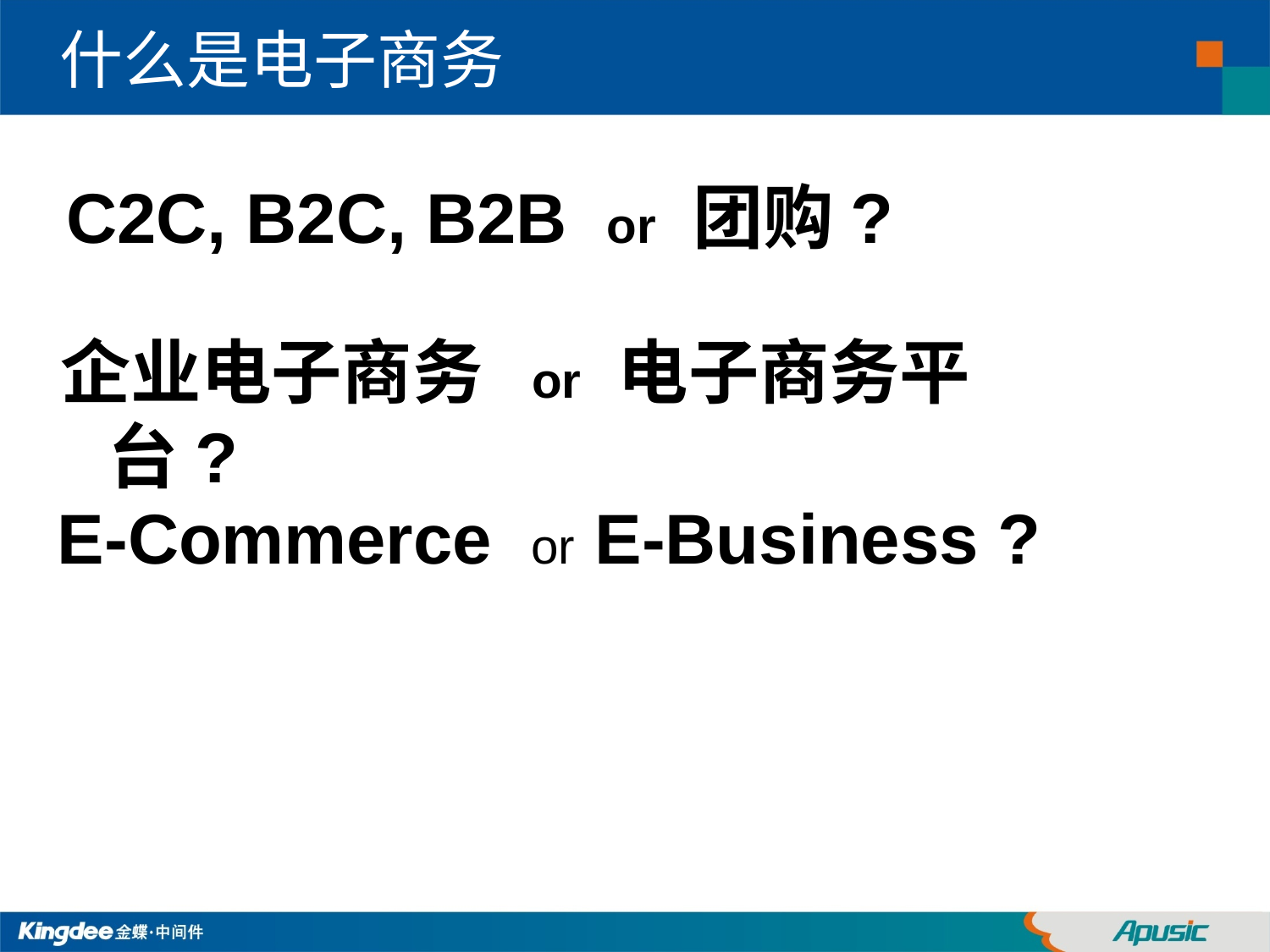

# 什么是电子商务
C2C, B2C, B2B  or 团购?
企业电子商务  or 电子商务平台?
E-Commerce  or E-Business ?